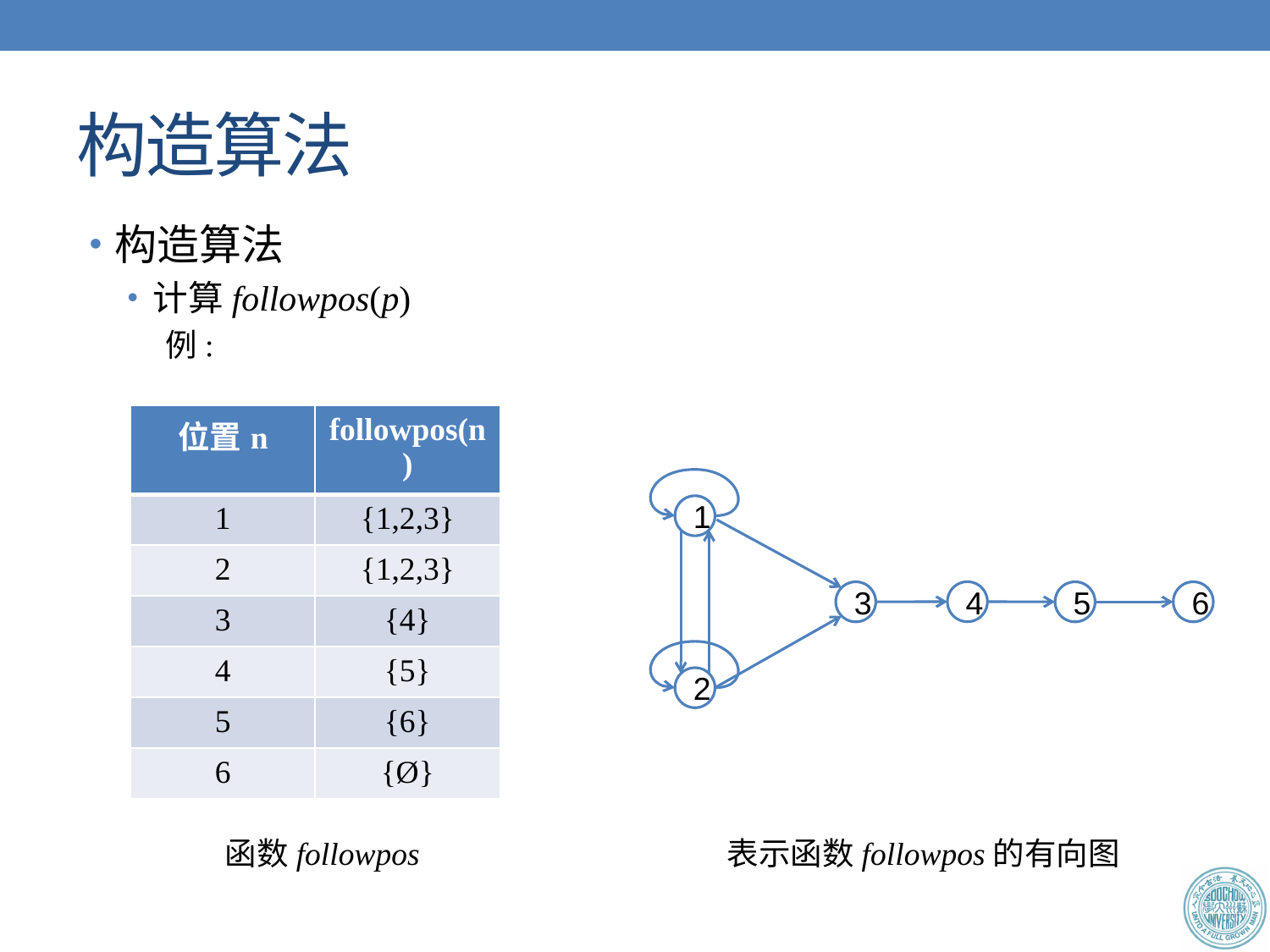

# 构造算法
构造算法
计算followpos(p)
例:
| 位置n | followpos(n) |
| --- | --- |
| 1 | {1,2,3} |
| 2 | {1,2,3} |
| 3 | {4} |
| 4 | {5} |
| 5 | {6} |
| 6 | {Ø} |
1
4
3
5
6
2
函数followpos
表示函数followpos的有向图